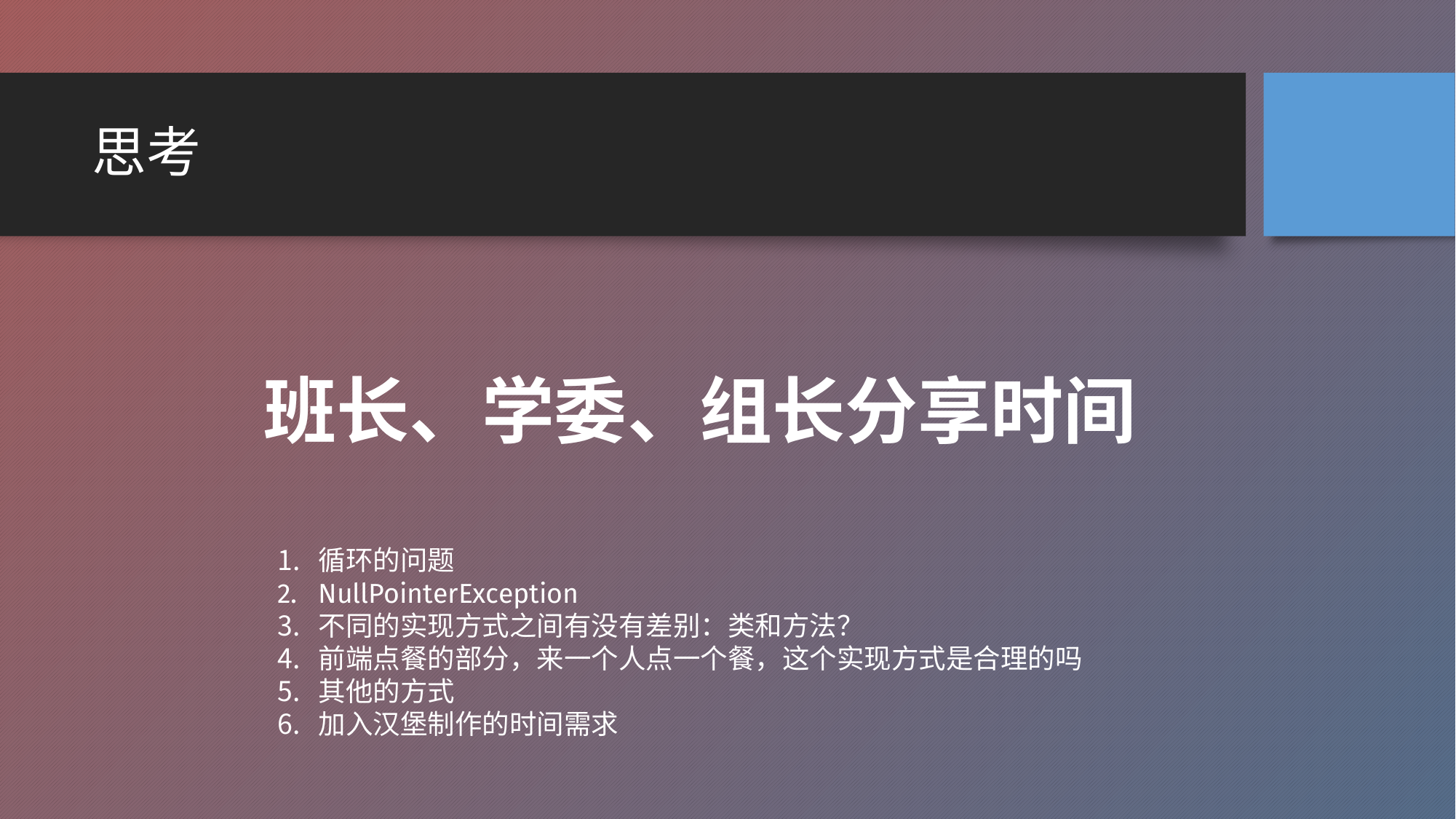

# 思考
班长、学委、组长分享时间
循环的问题
NullPointerException
不同的实现方式之间有没有差别：类和方法？
前端点餐的部分，来一个人点一个餐，这个实现方式是合理的吗
其他的方式
加入汉堡制作的时间需求